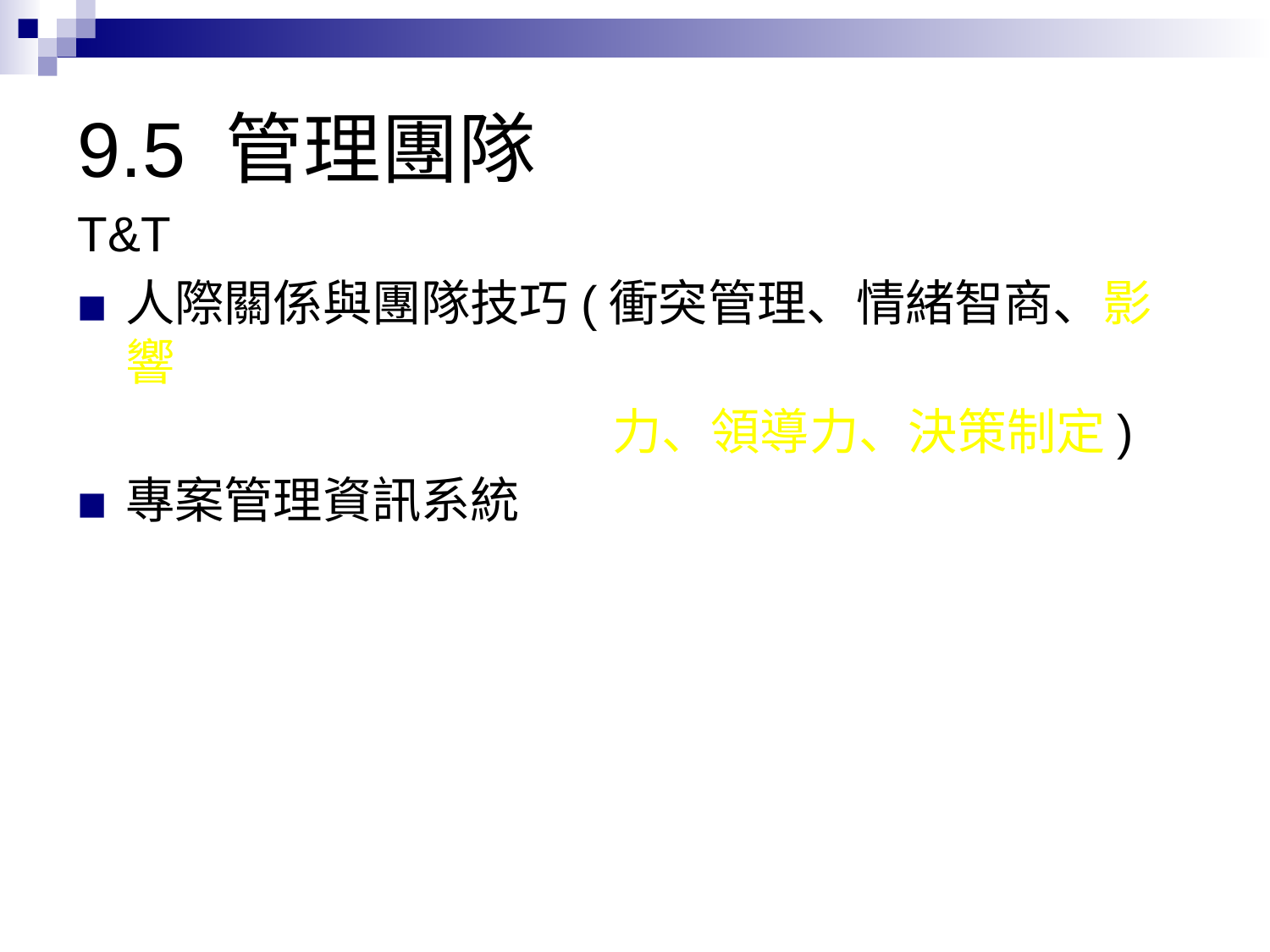

# 9.5 管理團隊
T&T
人際關係與團隊技巧(衝突管理、情緒智商、影響
                                      力、領導力、決策制定)
專案管理資訊系統